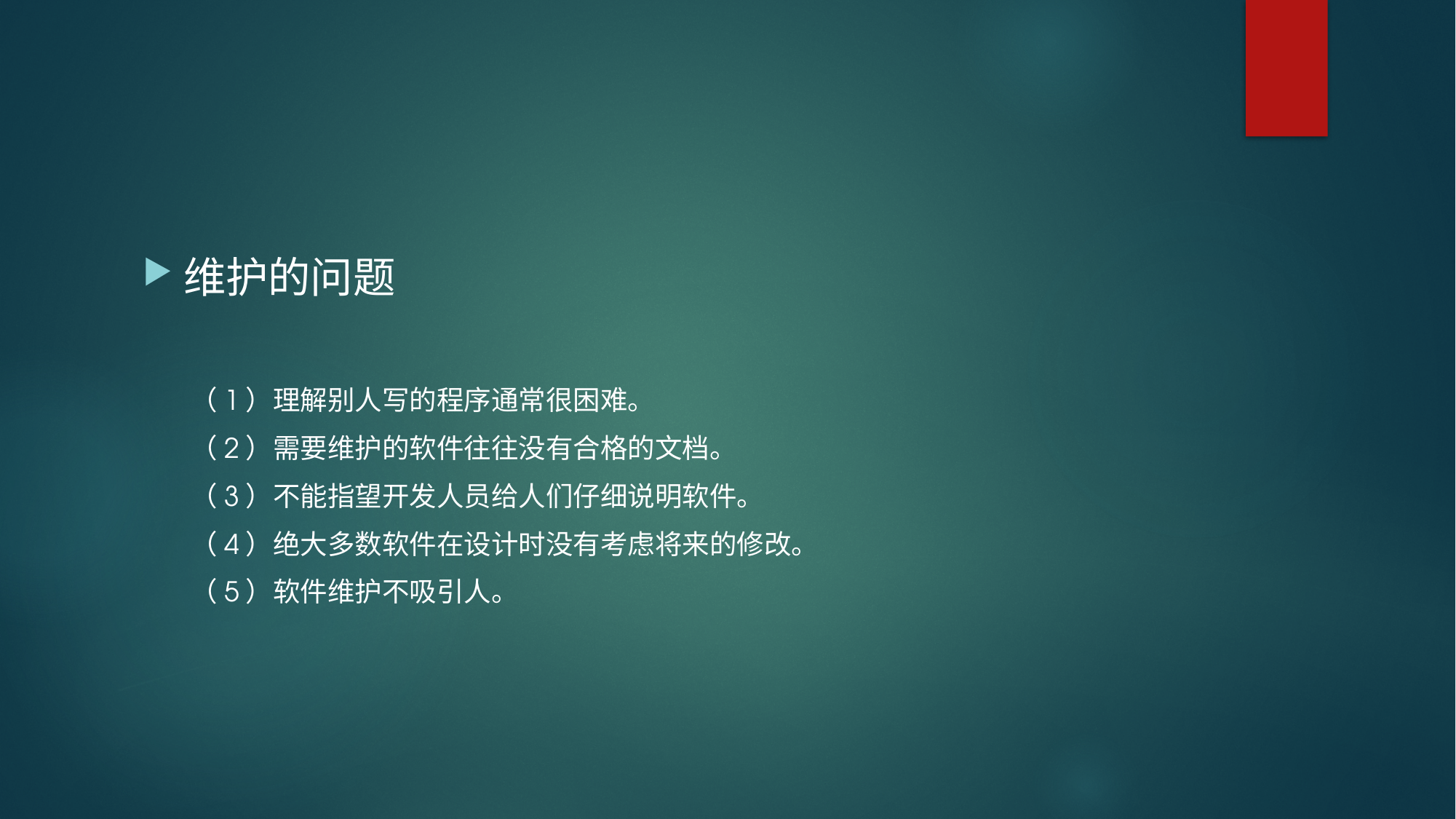

维护的问题

（1）理解别人写的程序通常很困难。
（2）需要维护的软件往往没有合格的文档。
（3）不能指望开发人员给人们仔细说明软件。
（4）绝大多数软件在设计时没有考虑将来的修改。
（5）软件维护不吸引人。